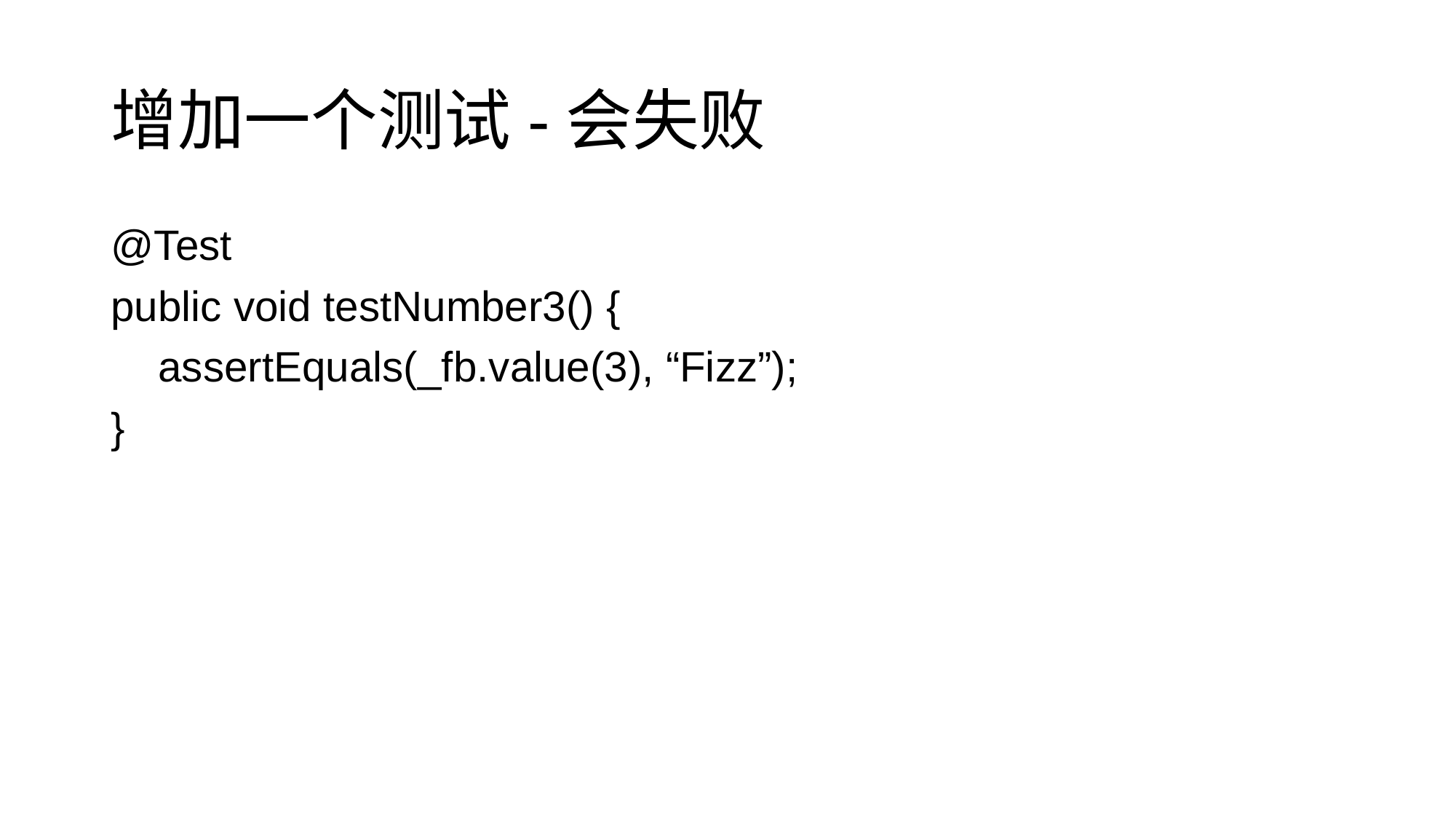

# 增加一个测试-会失败
@Test
public void testNumber3() {
    assertEquals(_fb.value(3), “Fizz”);
}